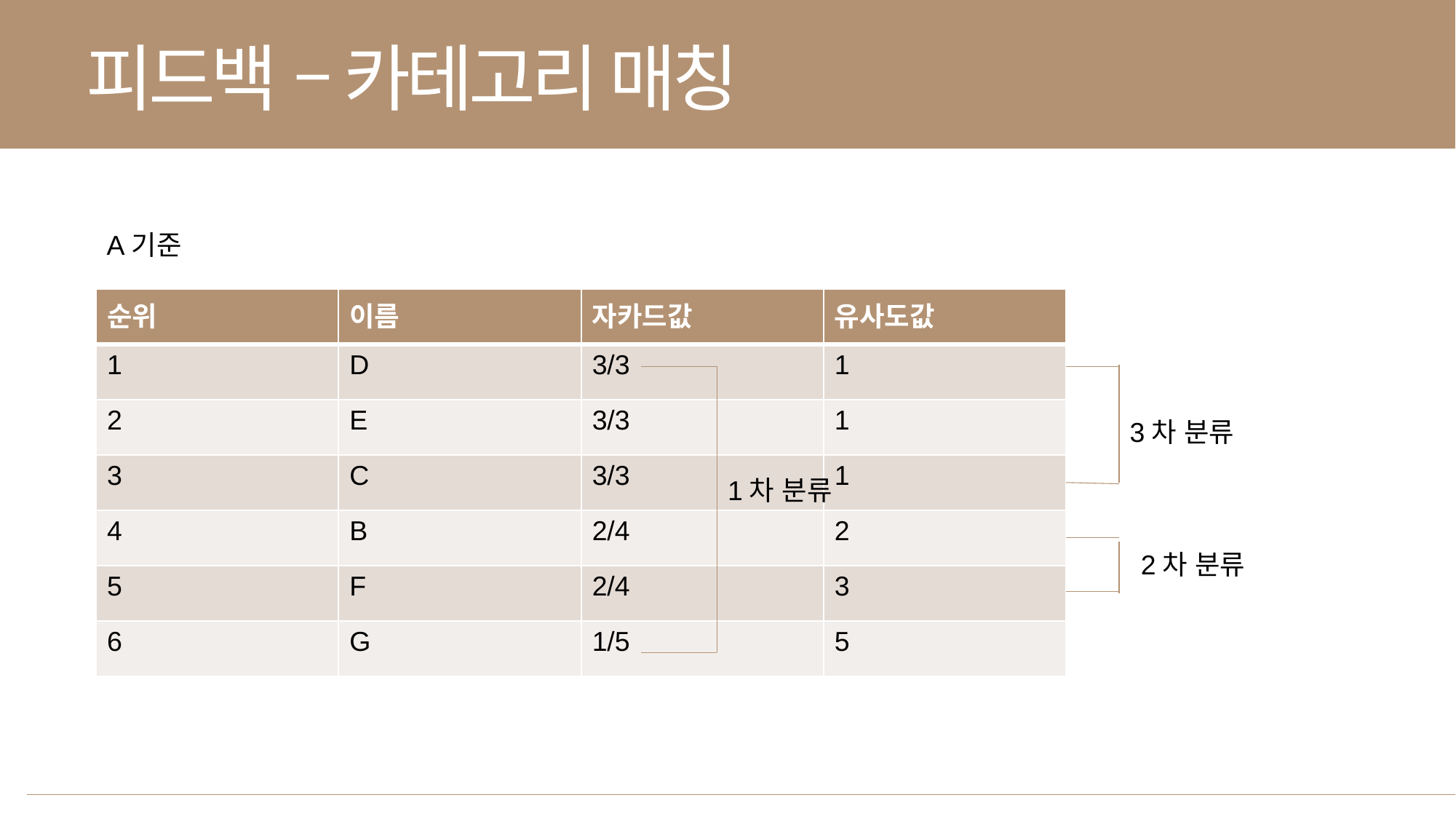

피드백 – 카테고리 매칭
A기준
| 순위 | 이름 | 자카드값 | 유사도값 |
| --- | --- | --- | --- |
| 1 | D | 3/3 | 1 |
| 2 | E | 3/3 | 1 |
| 3 | C | 3/3 | 1 |
| 4 | B | 2/4 | 2 |
| 5 | F | 2/4 | 3 |
| 6 | G | 1/5 | 5 |
3차 분류
1차 분류
2차 분류